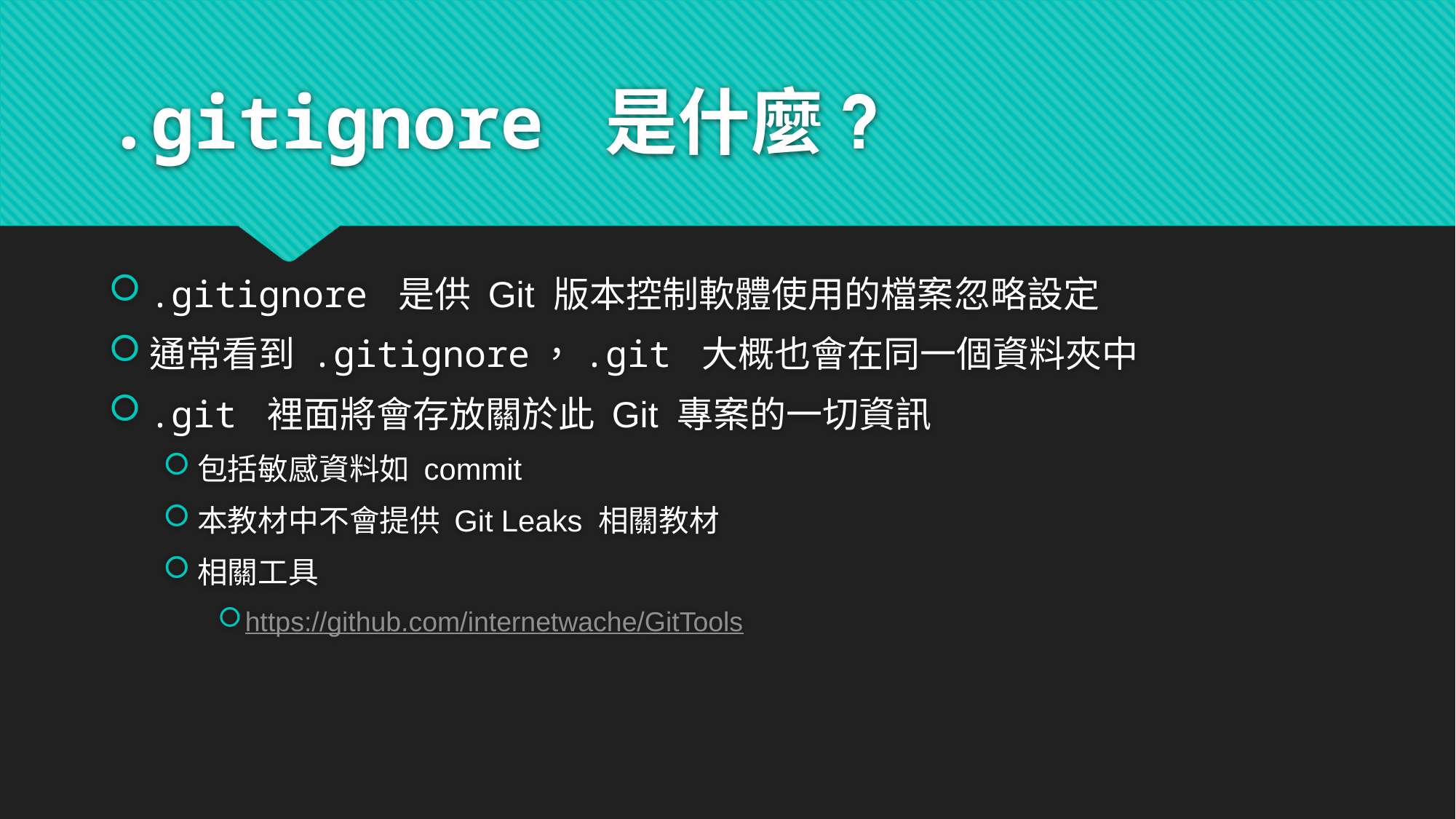

# .gitignore 是什麼?
.gitignore 是供 Git 版本控制軟體使用的檔案忽略設定
通常看到 .gitignore，.git 大概也會在同一個資料夾中
.git 裡面將會存放關於此 Git 專案的一切資訊
包括敏感資料如 commit
本教材中不會提供 Git Leaks 相關教材
相關工具
https://github.com/internetwache/GitTools